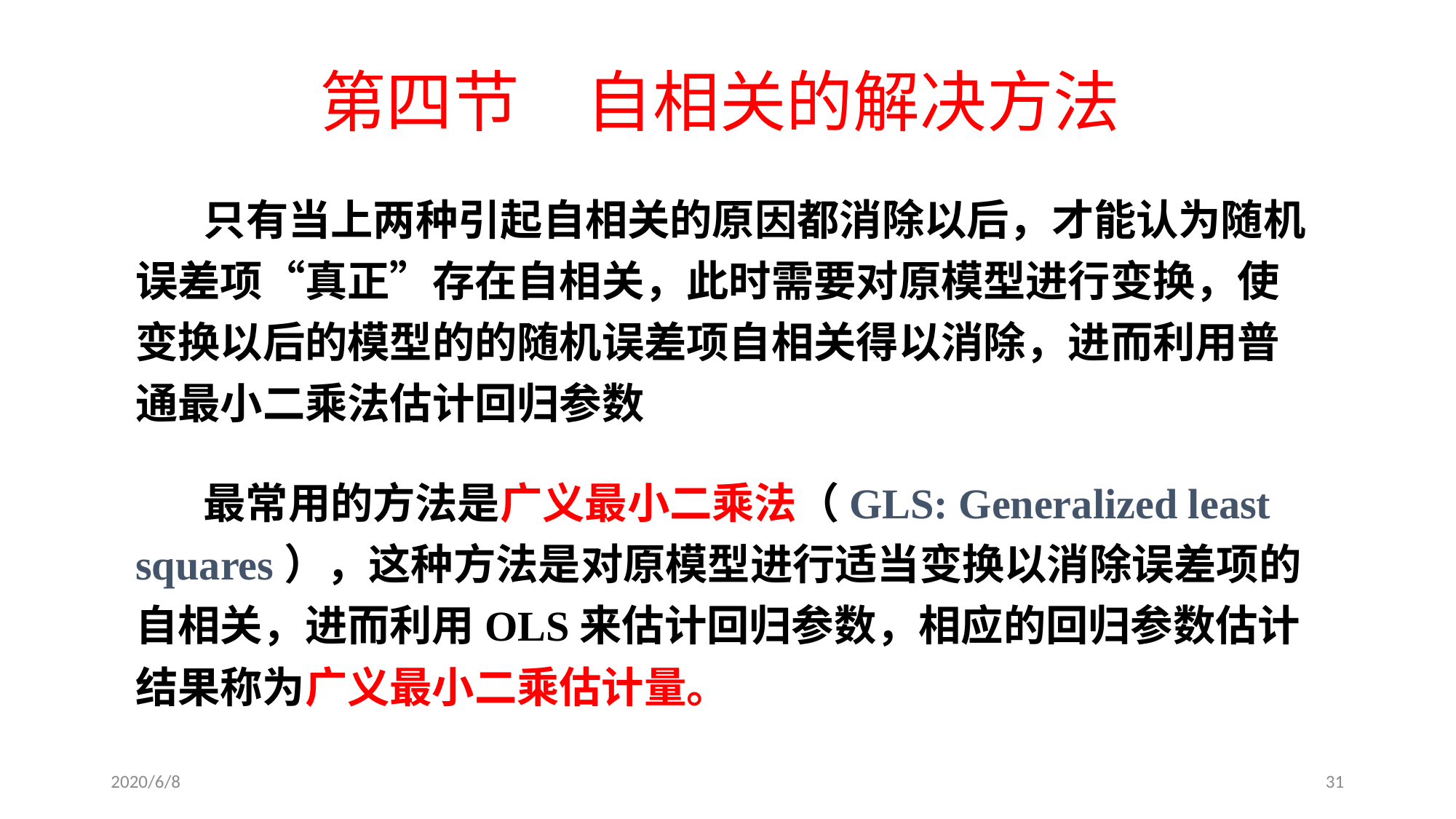

第四节　自相关的解决方法
      只有当上两种引起自相关的原因都消除以后，才能认为随机误差项“真正”存在自相关，此时需要对原模型进行变换，使变换以后的模型的的随机误差项自相关得以消除，进而利用普通最小二乘法估计回归参数
      最常用的方法是广义最小二乘法（GLS: Generalized least squares），这种方法是对原模型进行适当变换以消除误差项的自相关，进而利用OLS来估计回归参数，相应的回归参数估计结果称为广义最小二乘估计量。
2020/6/8
31